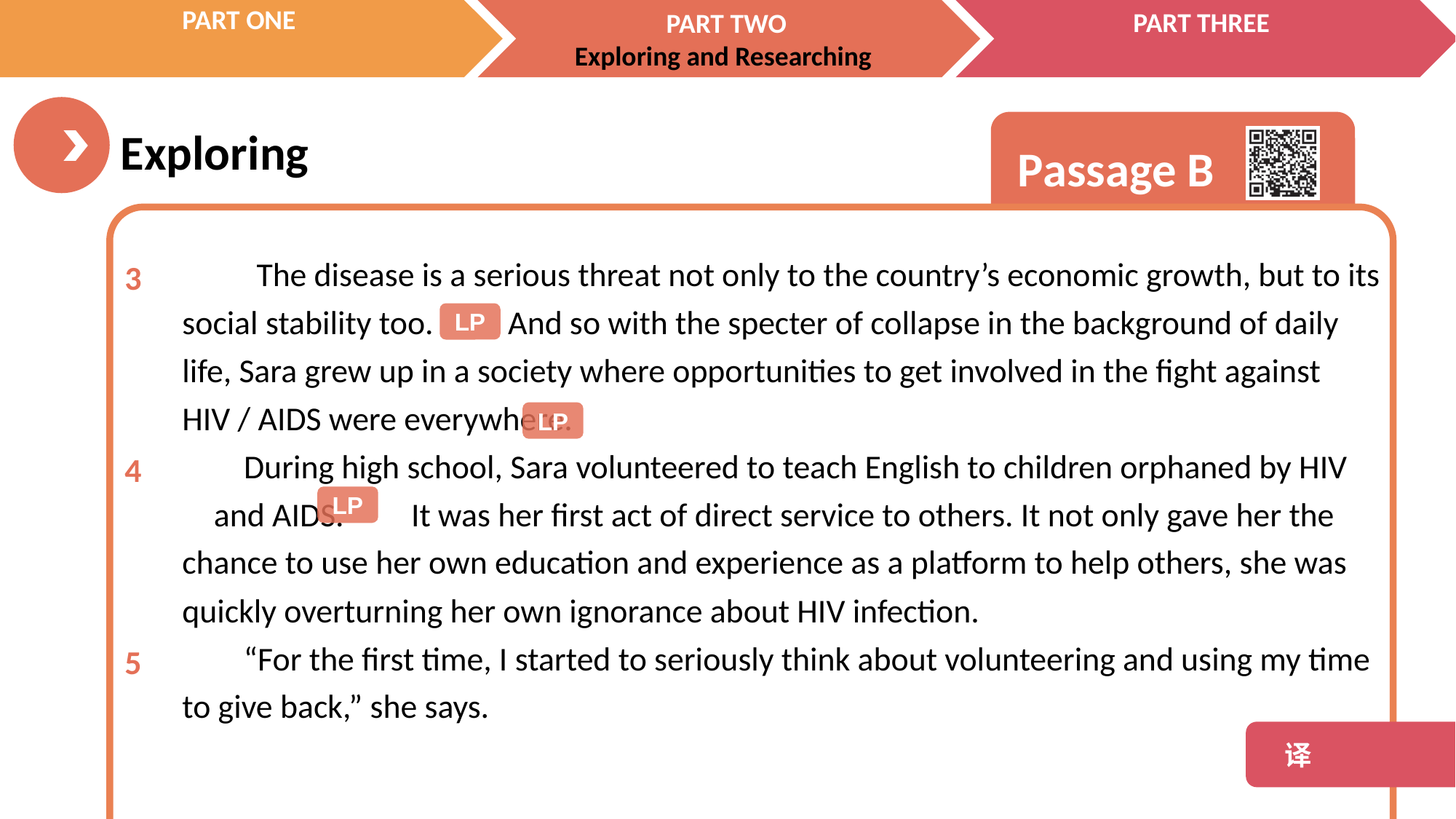

The disease is a serious threat not only to the country’s economic growth, but to its
social stability too.          And so with the specter of collapse in the background of daily life, Sara grew up in a society where opportunities to get involved in the fight against HIV / AIDS were everywhere.
    During high school, Sara volunteered to teach English to children orphaned by HIV
and AIDS.         It was her first act of direct service to others. It not only gave her the chance to use her own education and experience as a platform to help others, she was quickly overturning her own ignorance about HIV infection.
    “For the first time, I started to seriously think about volunteering and using my time to give back,” she says.
3

4

5

LP
LP
LP
   译